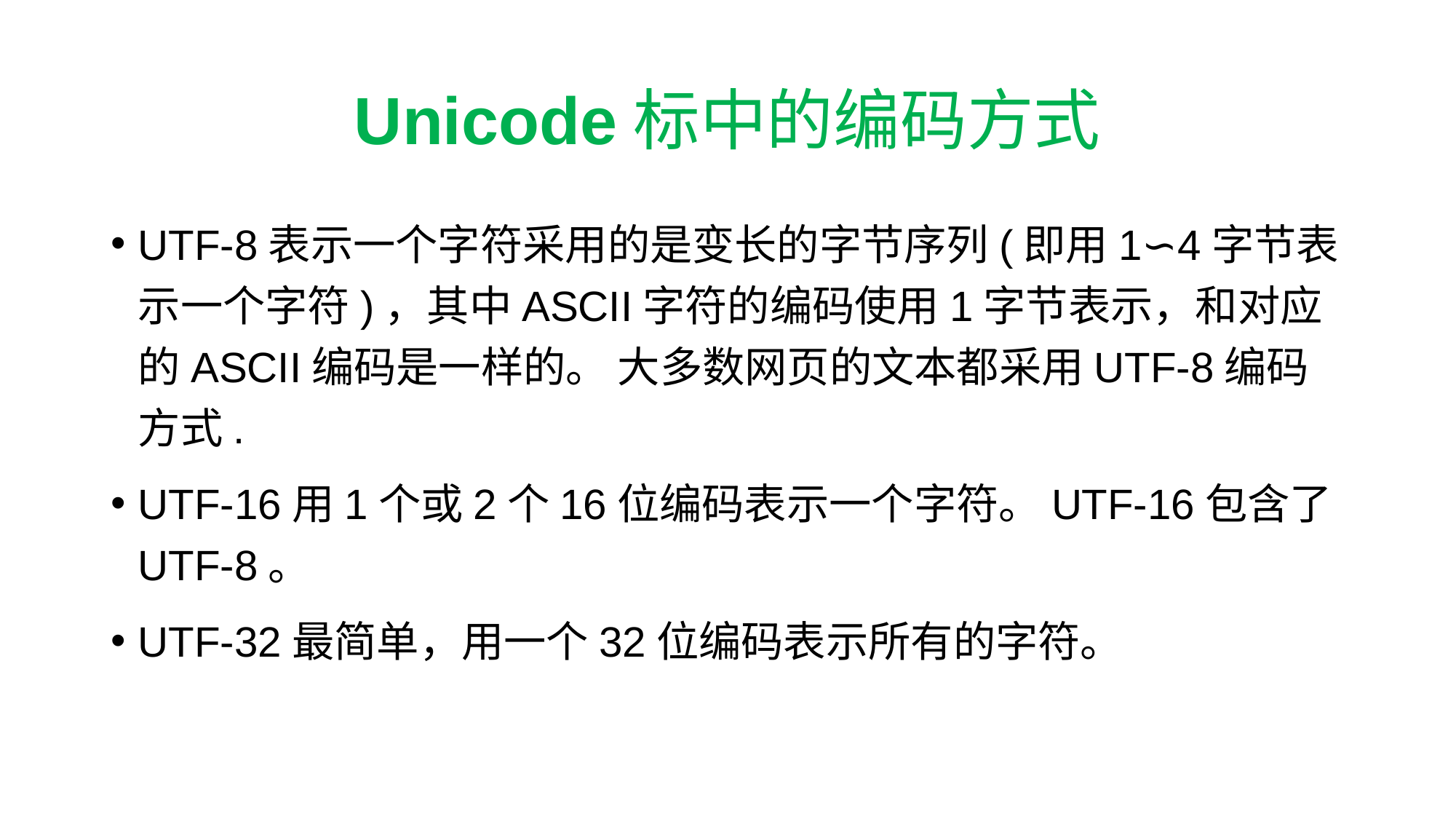

# Unicode标中的编码方式
UTF-8表示一个字符采用的是变长的字节序列(即用1∽4字节表示一个字符)，其中ASCII字符的编码使用1字节表示，和对应的ASCII编码是一样的。 大多数网页的文本都采用UTF-8编码方式.
UTF-16用1个或2个16位编码表示一个字符。UTF-16包含了UTF-8。
UTF-32最简单，用一个32位编码表示所有的字符。